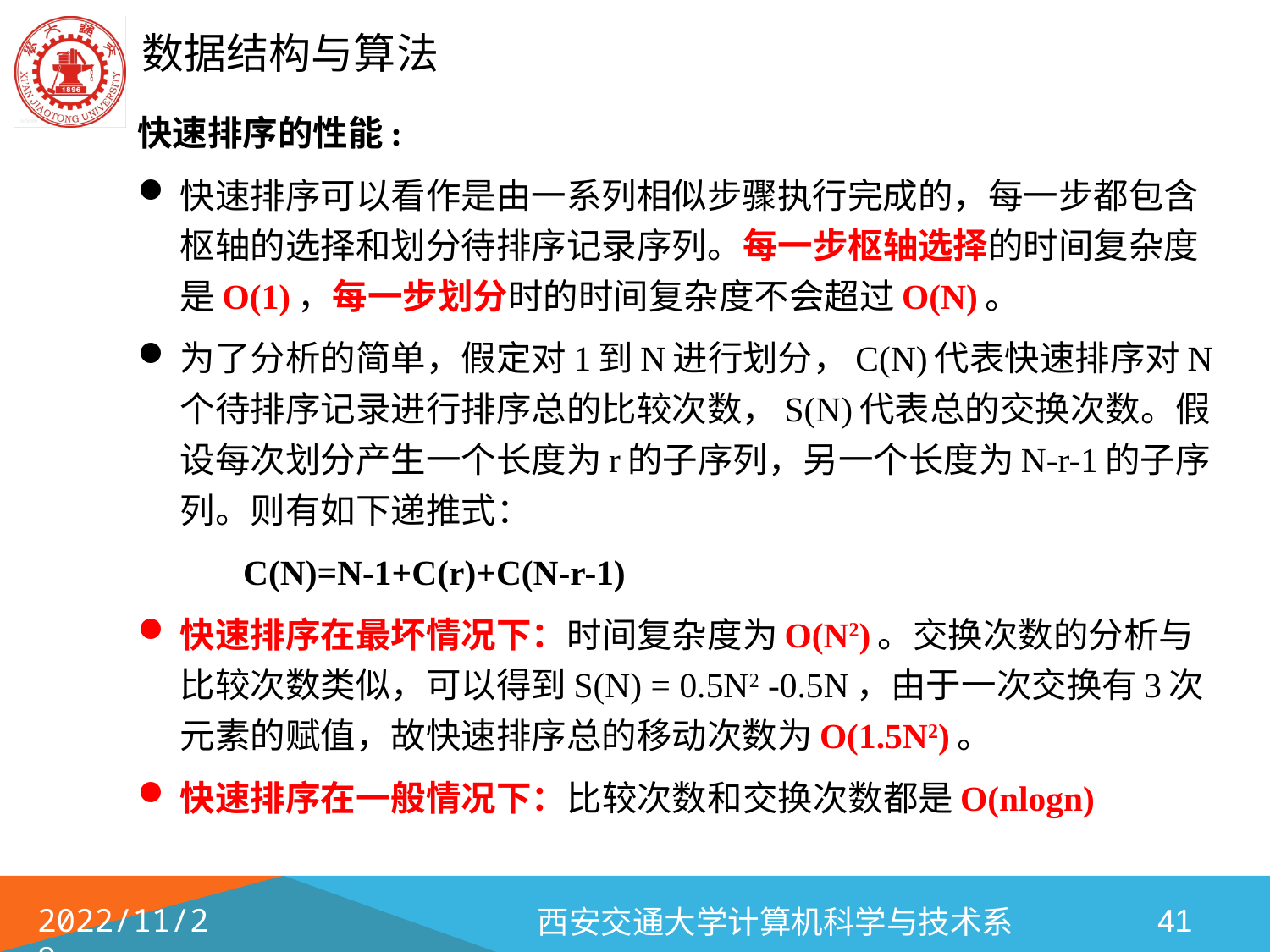

快速排序的性能:
快速排序可以看作是由一系列相似步骤执行完成的，每一步都包含枢轴的选择和划分待排序记录序列。每一步枢轴选择的时间复杂度是O(1)，每一步划分时的时间复杂度不会超过O(N)。
为了分析的简单，假定对1到N进行划分，C(N)代表快速排序对N个待排序记录进行排序总的比较次数，S(N)代表总的交换次数。假设每次划分产生一个长度为r的子序列，另一个长度为N-r-1的子序列。则有如下递推式：
	C(N)=N-1+C(r)+C(N-r-1)
快速排序在最坏情况下：时间复杂度为O(N2)。交换次数的分析与比较次数类似，可以得到S(N) = 0.5N2 -0.5N，由于一次交换有3次元素的赋值，故快速排序总的移动次数为O(1.5N2)。
快速排序在一般情况下：比较次数和交换次数都是O(nlogn)